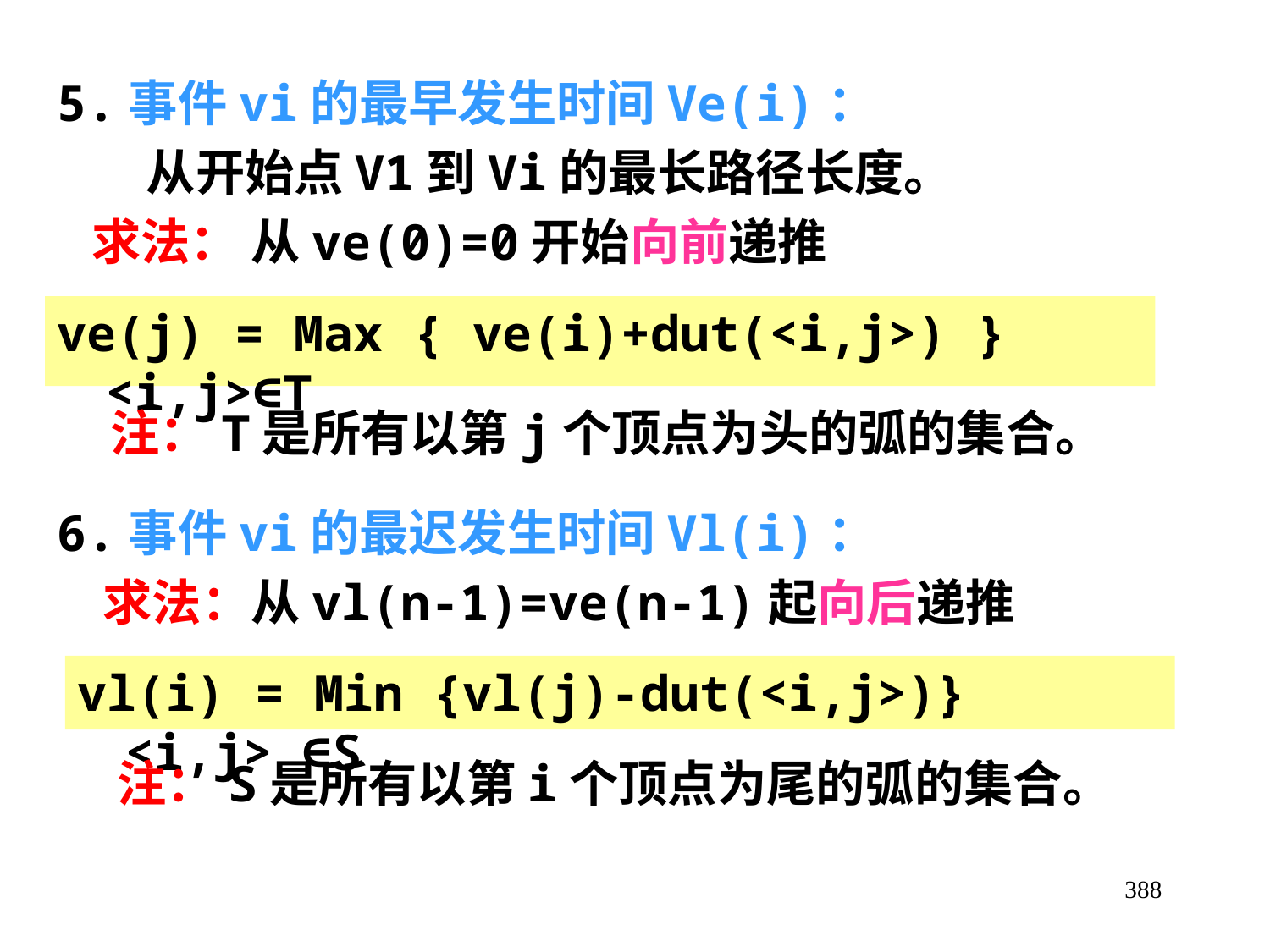

5.事件vi的最早发生时间Ve(i)：
       从开始点V1到Vi的最长路径长度。
  求法： 从ve(0)=0开始向前递推

ve(j) = Max { ve(i)+dut(<i,j>) }   <i,j>∈T
 注：T是所有以第j个顶点为头的弧的集合。

6.事件vi的最迟发生时间Vl(i)：
   求法：从vl(n-1)=ve(n-1)起向后递推
vl(i) = Min {vl(j)-dut(<i,j>)}   <i,j> ∈S
注：S是所有以第i个顶点为尾的弧的集合。
388